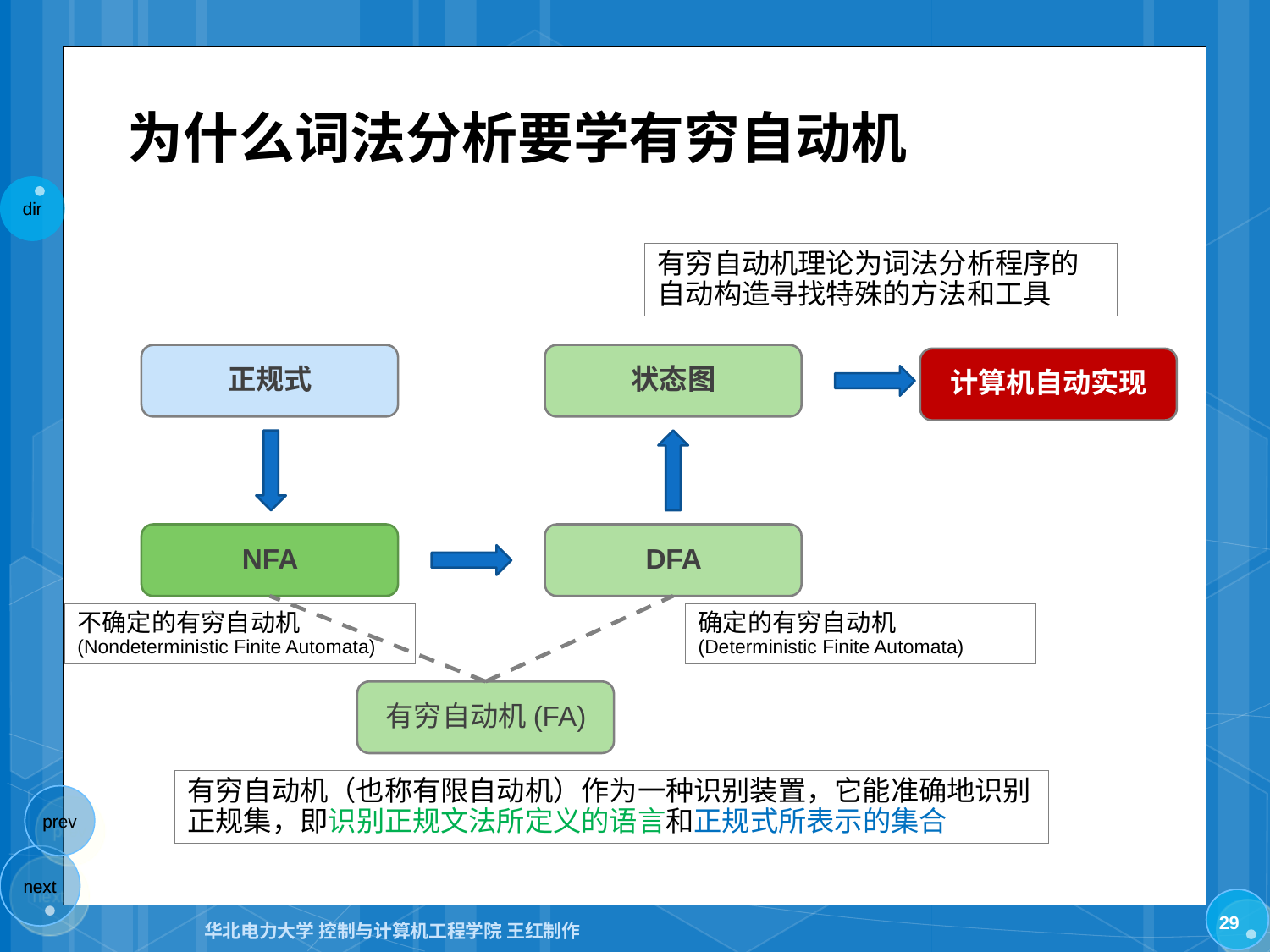

# 为什么词法分析要学有穷自动机

有穷自动机理论为词法分析程序的自动构造寻找特殊的方法和工具

正规式
状态图
计算机自动实现

NFA
DFA

不确定的有穷自动机
(Nondeterministic Finite Automata)
确定的有穷自动机
(Deterministic Finite Automata)
有穷自动机(FA)
有穷自动机（也称有限自动机）作为一种识别装置，它能准确地识别正规集，即识别正规文法所定义的语言和正规式所表示的集合
29
华北电力大学 控制与计算机工程学院 王红制作